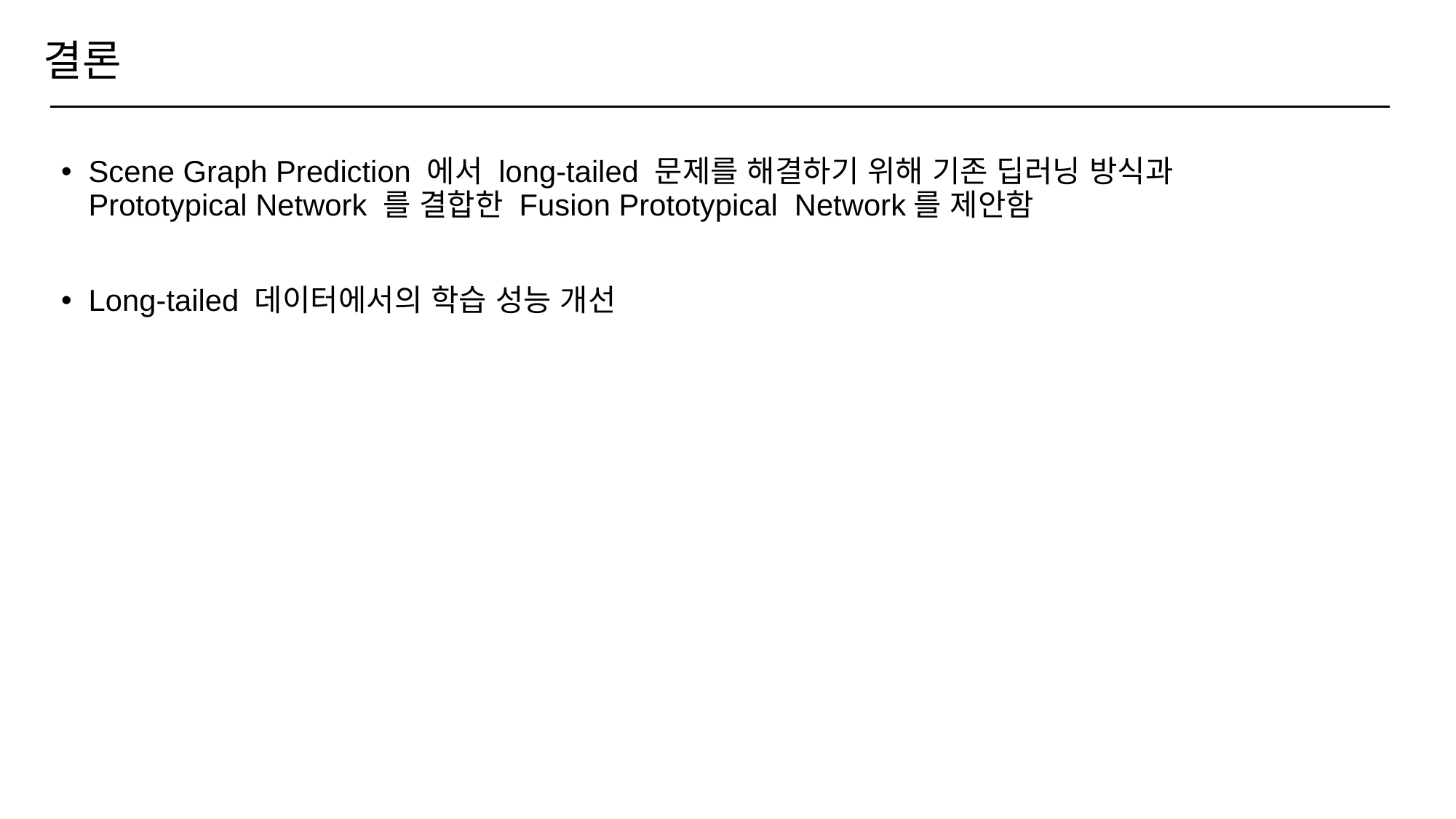

# 결론
Scene Graph Prediction 에서 long-tailed 문제를 해결하기 위해 기존 딥러닝 방식과 Prototypical Network 를 결합한 Fusion Prototypical  Network를 제안함

Long-tailed 데이터에서의 학습 성능 개선